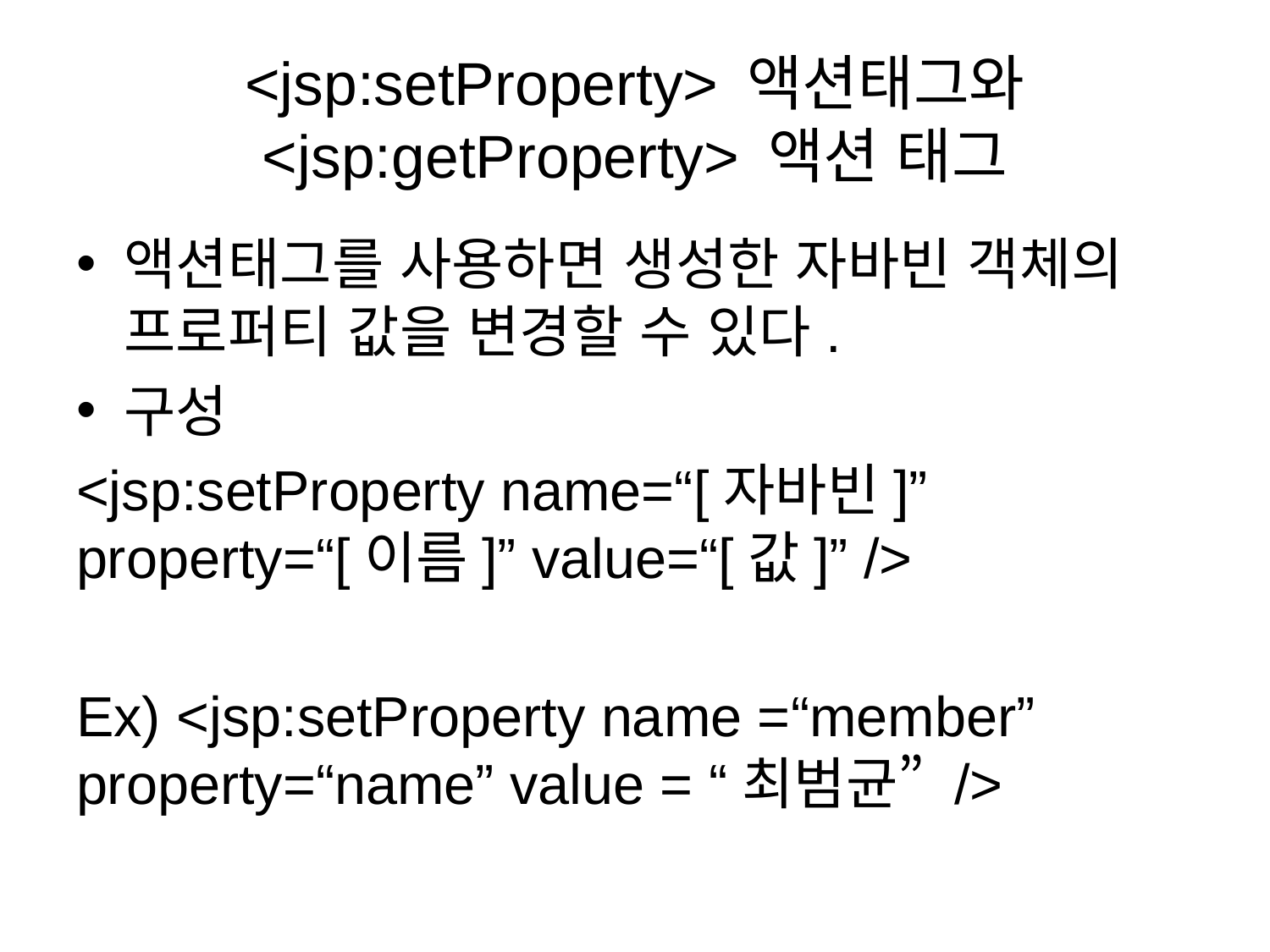

# <jsp:setProperty> 액션태그와 <jsp:getProperty> 액션 태그
액션태그를 사용하면 생성한 자바빈 객체의 프로퍼티 값을 변경할 수 있다.
구성
<jsp:setProperty name=“[자바빈]” property=“[이름]” value=“[값]” />

Ex) <jsp:setProperty name =“member” property=“name” value = “최범균” />